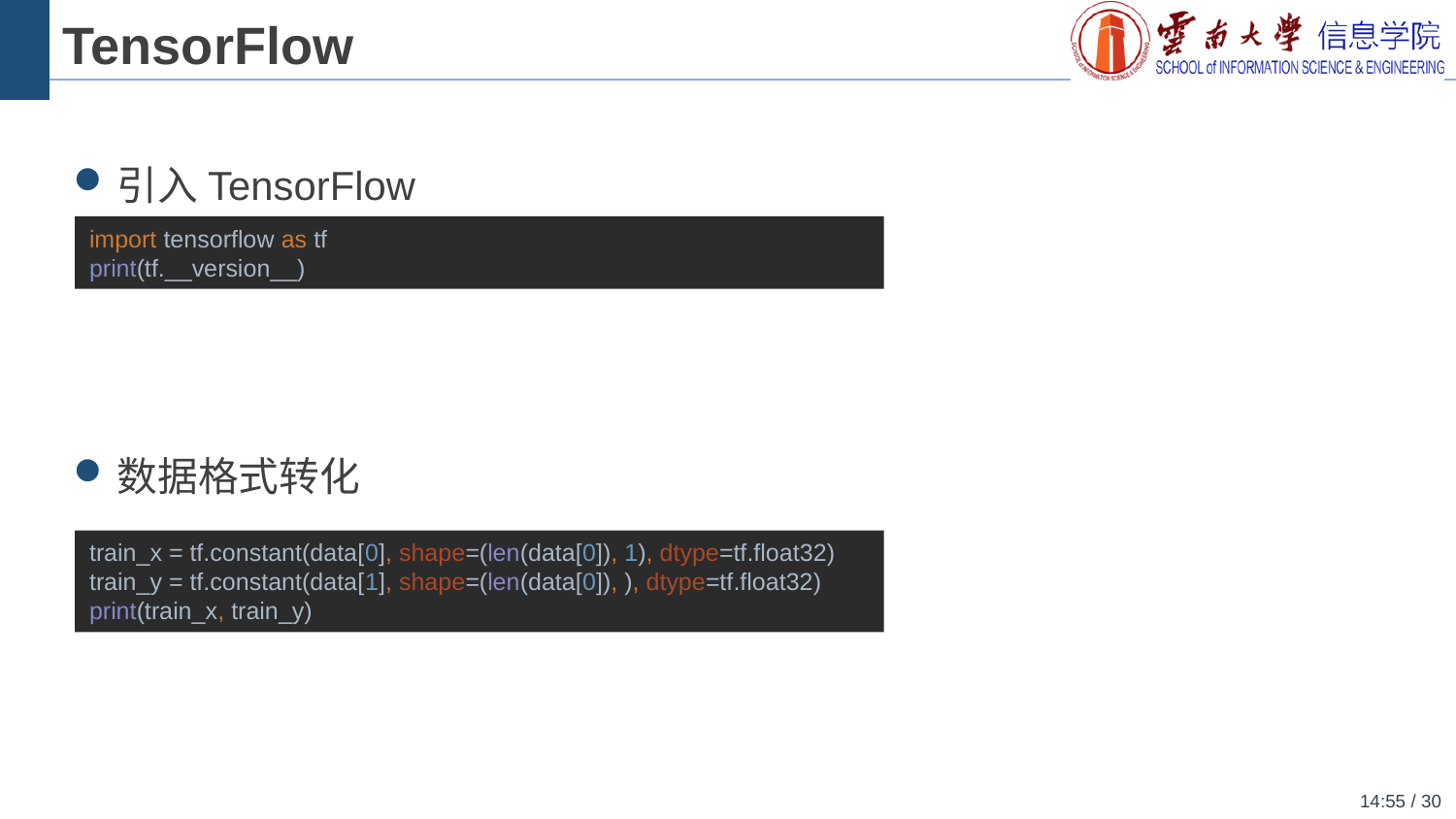

# TensorFlow
引入TensorFlow

数据格式转化

import tensorflow as tf
print(tf.__version__)
train_x = tf.constant(data[0], shape=(len(data[0]), 1), dtype=tf.float32)
train_y = tf.constant(data[1], shape=(len(data[0]), ), dtype=tf.float32)
print(train_x, train_y)